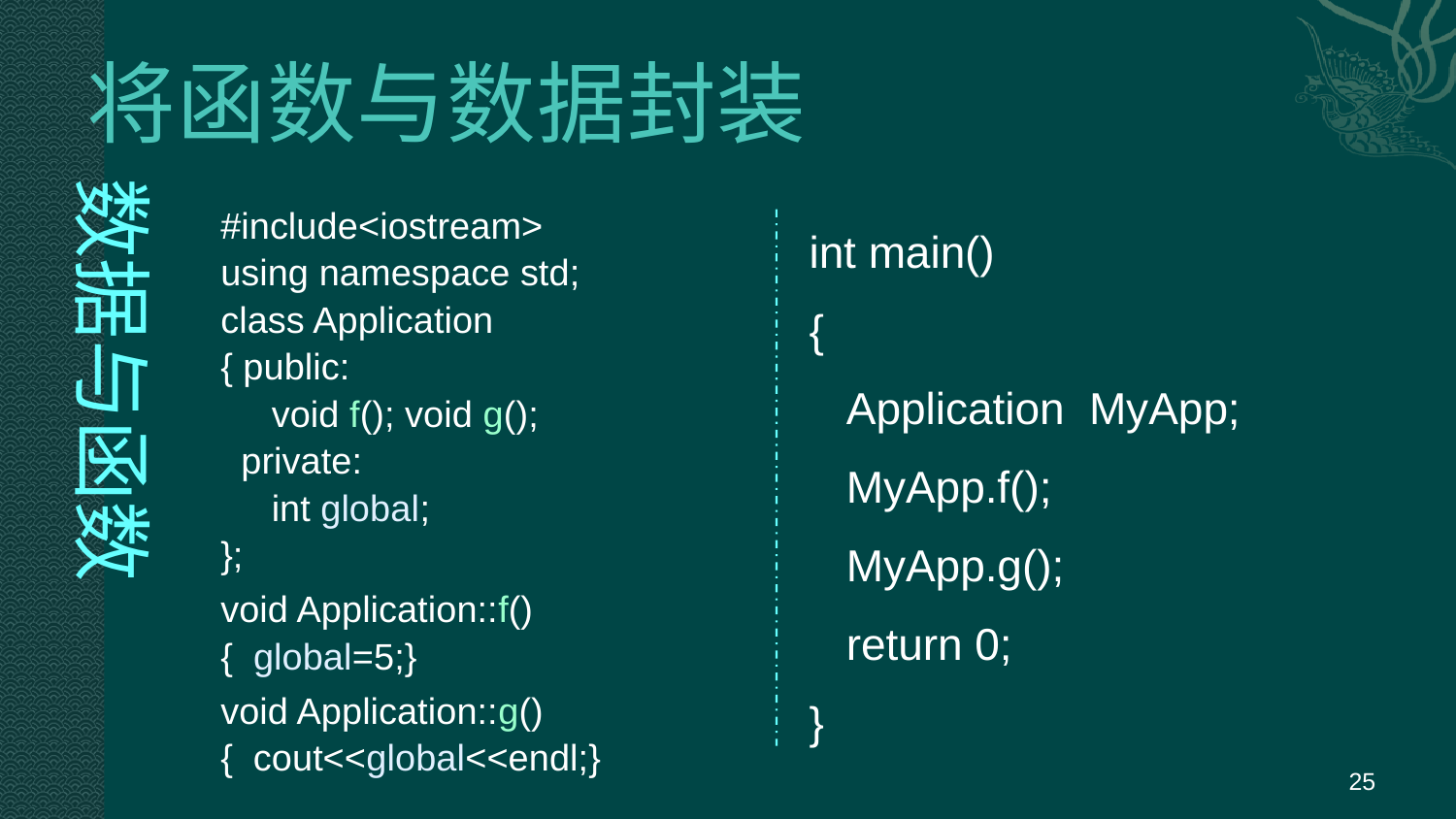

# 将函数与数据封装
数据与函数
#include<iostream>
using namespace std;
class Application
{ public:
     void f(); void g();
  private:
     int global;
};
void Application::f()
{  global=5;}
void Application::g()
{  cout<<global<<endl;}
int main()
{
   Application  MyApp;
   MyApp.f();
   MyApp.g();
   return 0;
}

25